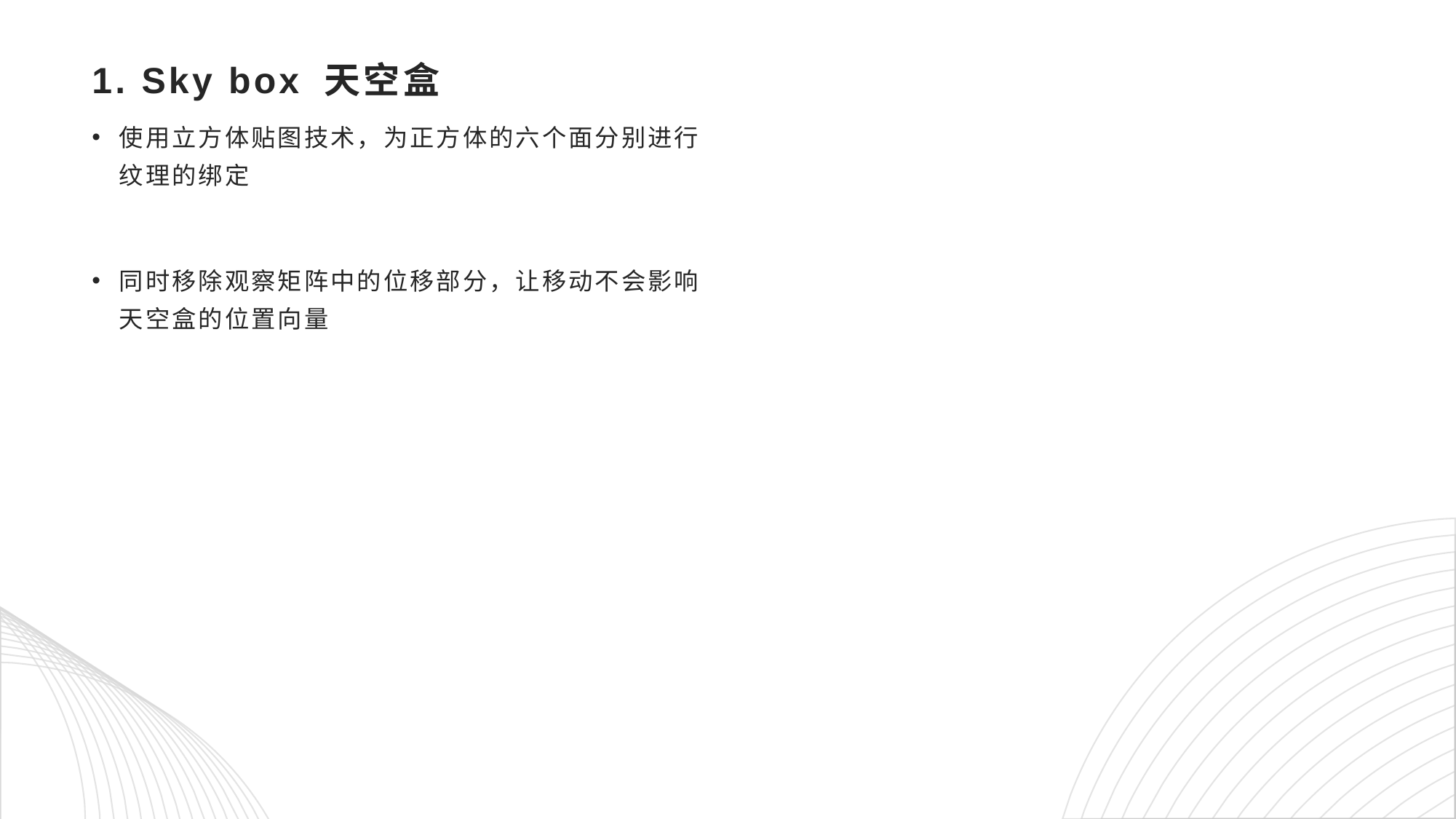

# 1. Sky box 天空盒
使用立方体贴图技术，为正方体的六个面分别进行纹理的绑定

同时移除观察矩阵中的位移部分，让移动不会影响天空盒的位置向量